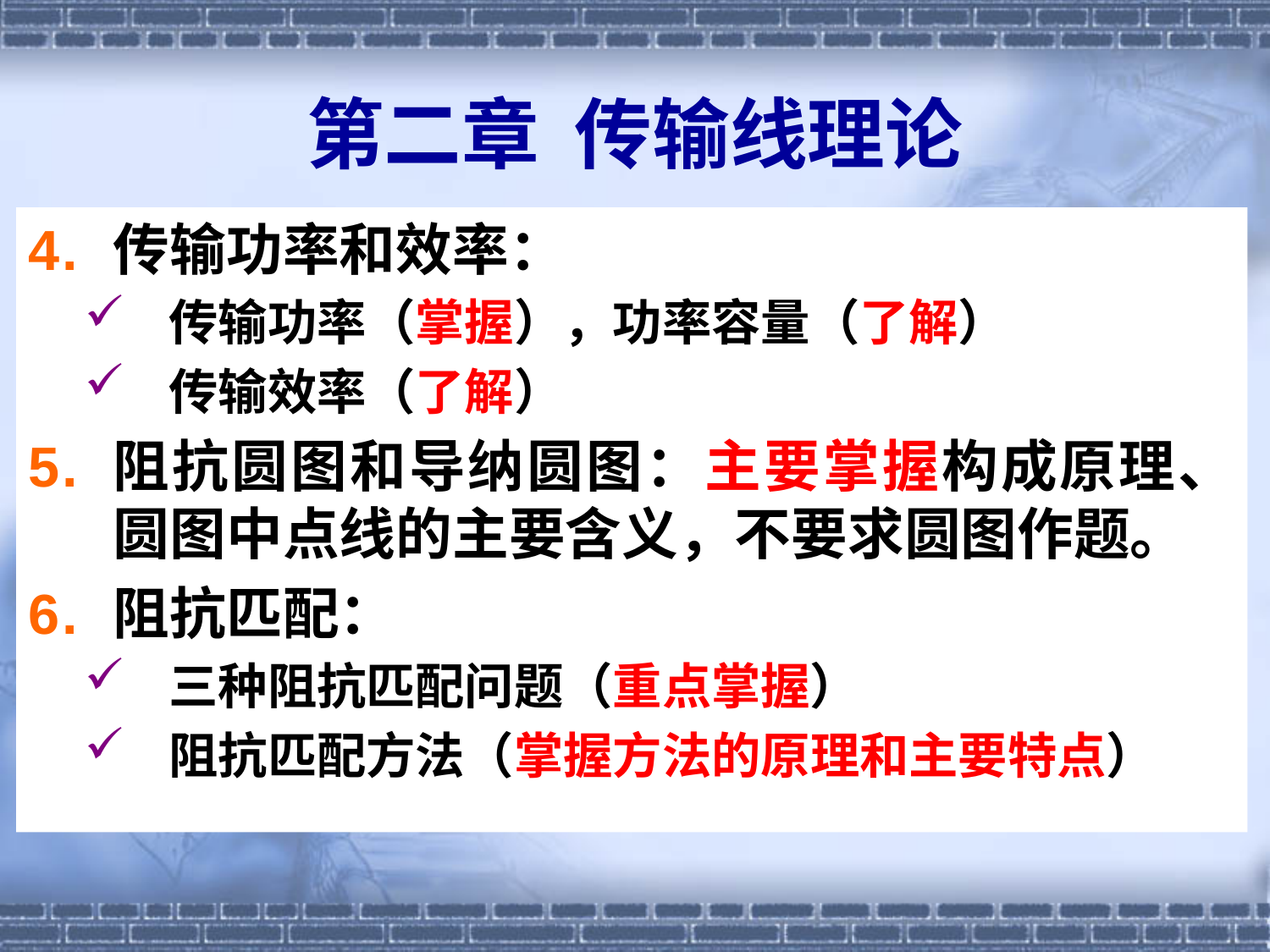

# 第二章  传输线理论
传输功率和效率：
传输功率（掌握），功率容量（了解）
传输效率（了解）
阻抗圆图和导纳圆图：主要掌握构成原理、圆图中点线的主要含义，不要求圆图作题。
阻抗匹配：
三种阻抗匹配问题（重点掌握）
阻抗匹配方法（掌握方法的原理和主要特点）